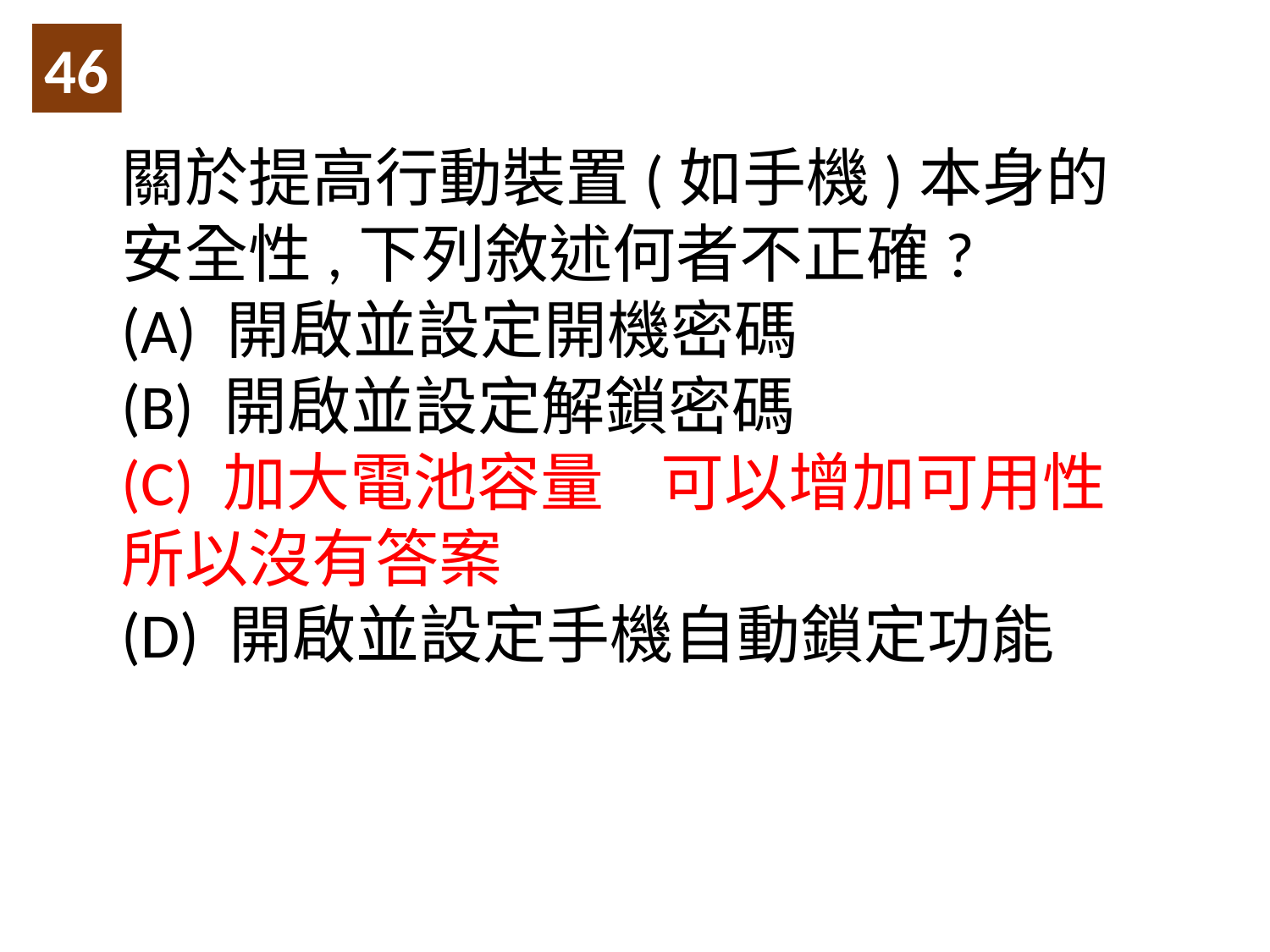

46
關於提高行動裝置(如手機)本身的安全性,下列敘述何者不正確?
(A) 開啟並設定開機密碼
(B) 開啟並設定解鎖密碼
(C) 加大電池容量    可以增加可用性
所以沒有答案
(D) 開啟並設定手機自動鎖定功能